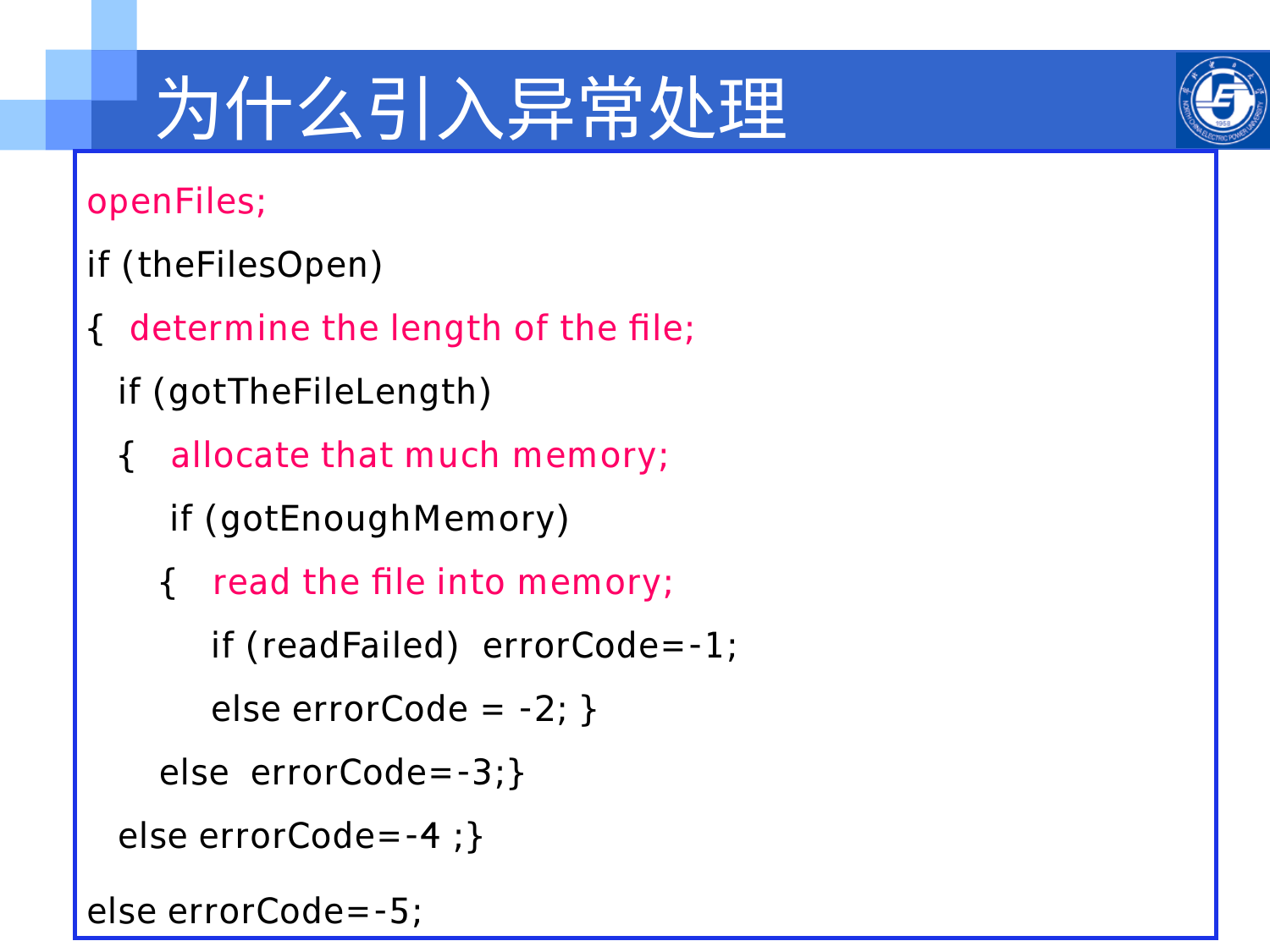

为什么引入异常处理
openFiles;
if (theFilesOpen)
{  determine the length of the file;
   if (gotTheFileLength)
   {   allocate that much memory;
        if (gotEnoughMemory)
       {   read the file into memory;
            if (readFailed)  errorCode=-1;
            else errorCode = -2; }
       else  errorCode=-3;}
   else errorCode=-4 ;}
else errorCode=-5;